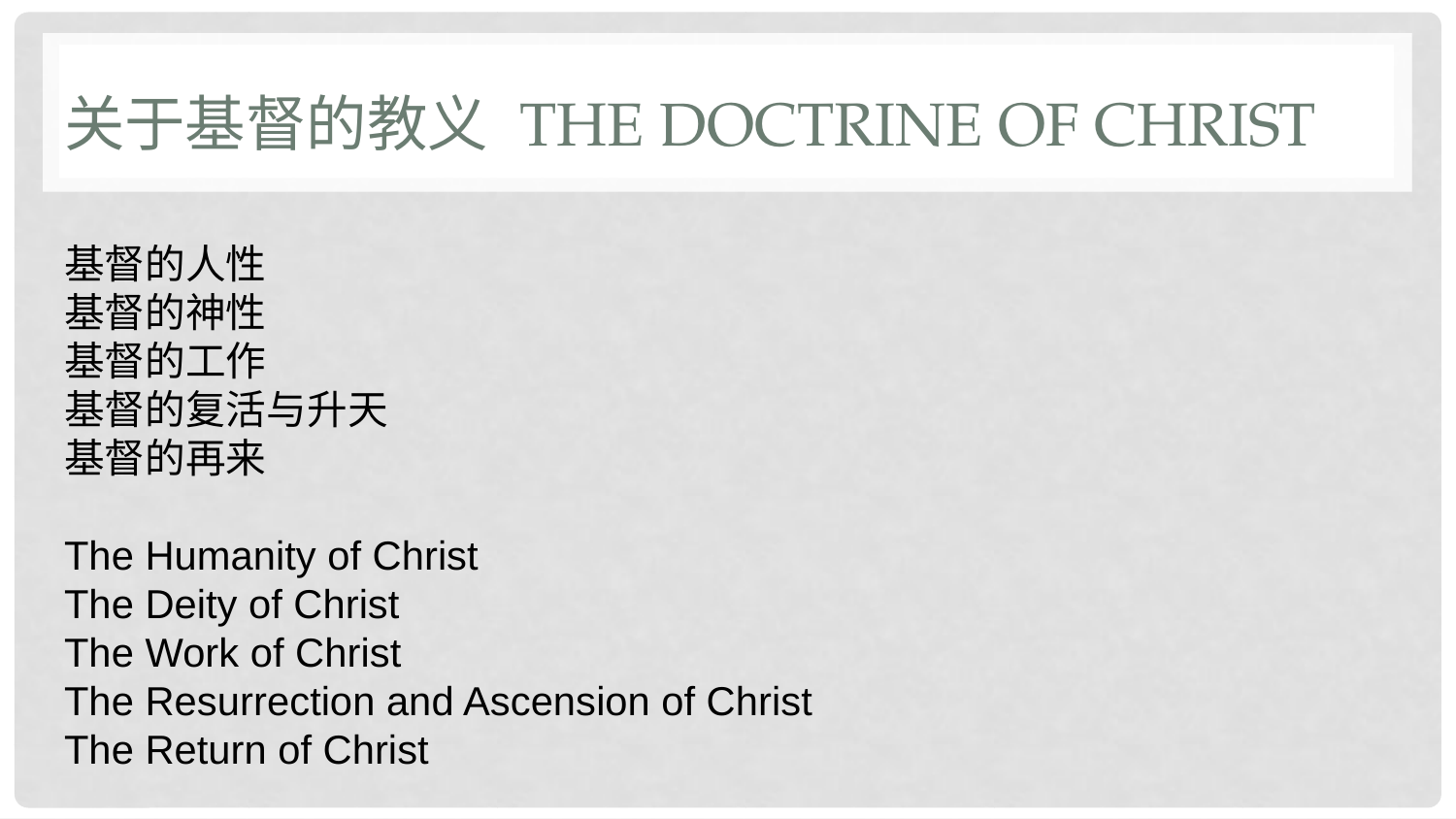

# 关于基督的教义 The Doctrine of Christ
基督的人性
基督的神性
基督的工作
基督的复活与升天
基督的再来

The Humanity of Christ
The Deity of Christ
The Work of Christ
The Resurrection and Ascension of Christ
The Return of Christ